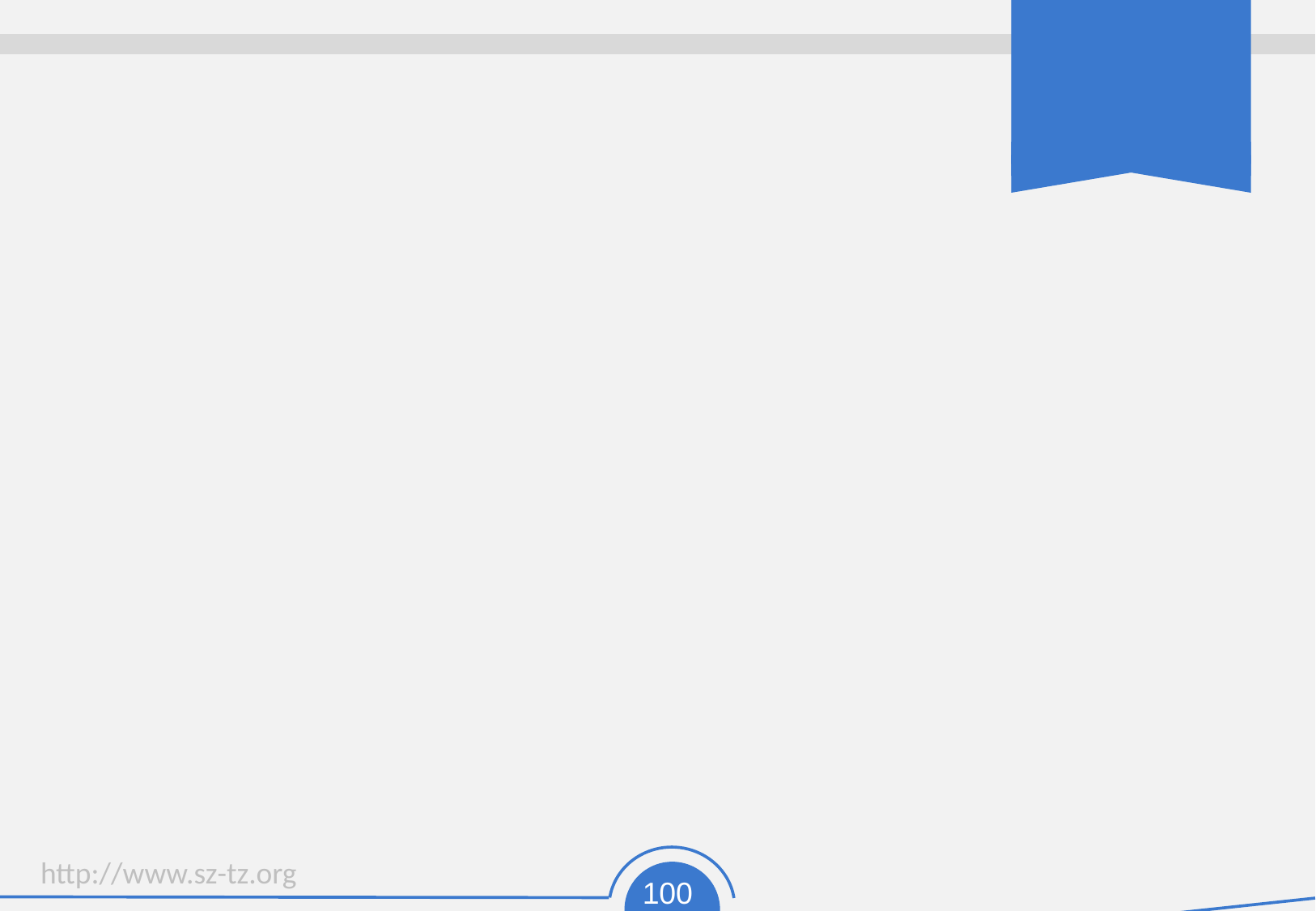

#
练习八：
   利用程序输出如下图形:
   *
   ***
   *****
   *******
   *****
   ***
   *